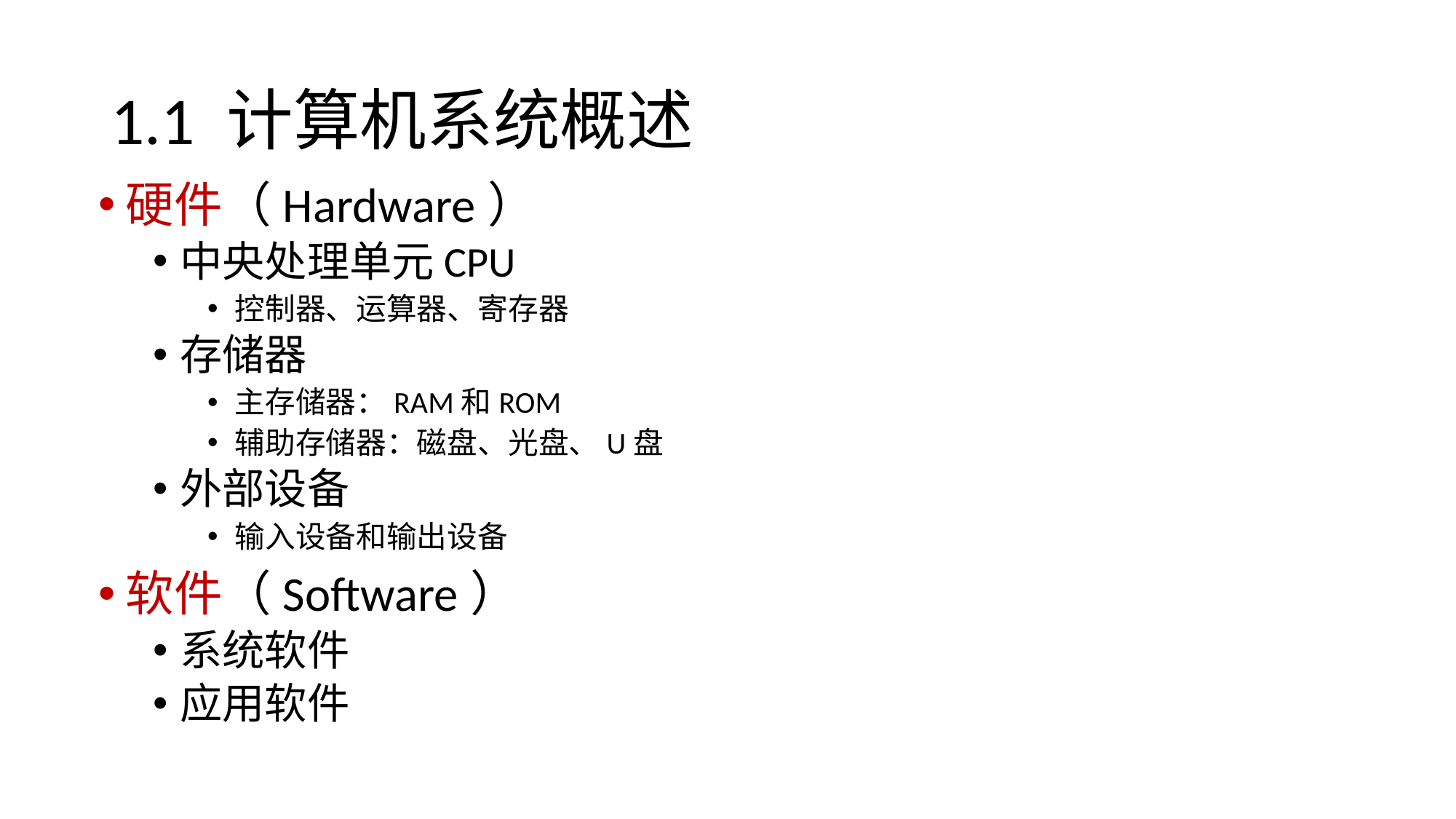

# 1.1 计算机系统概述
硬件（Hardware）
中央处理单元CPU
控制器、运算器、寄存器
存储器
主存储器：RAM和ROM
辅助存储器：磁盘、光盘、U盘
外部设备
输入设备和输出设备
软件（Software）
系统软件
应用软件